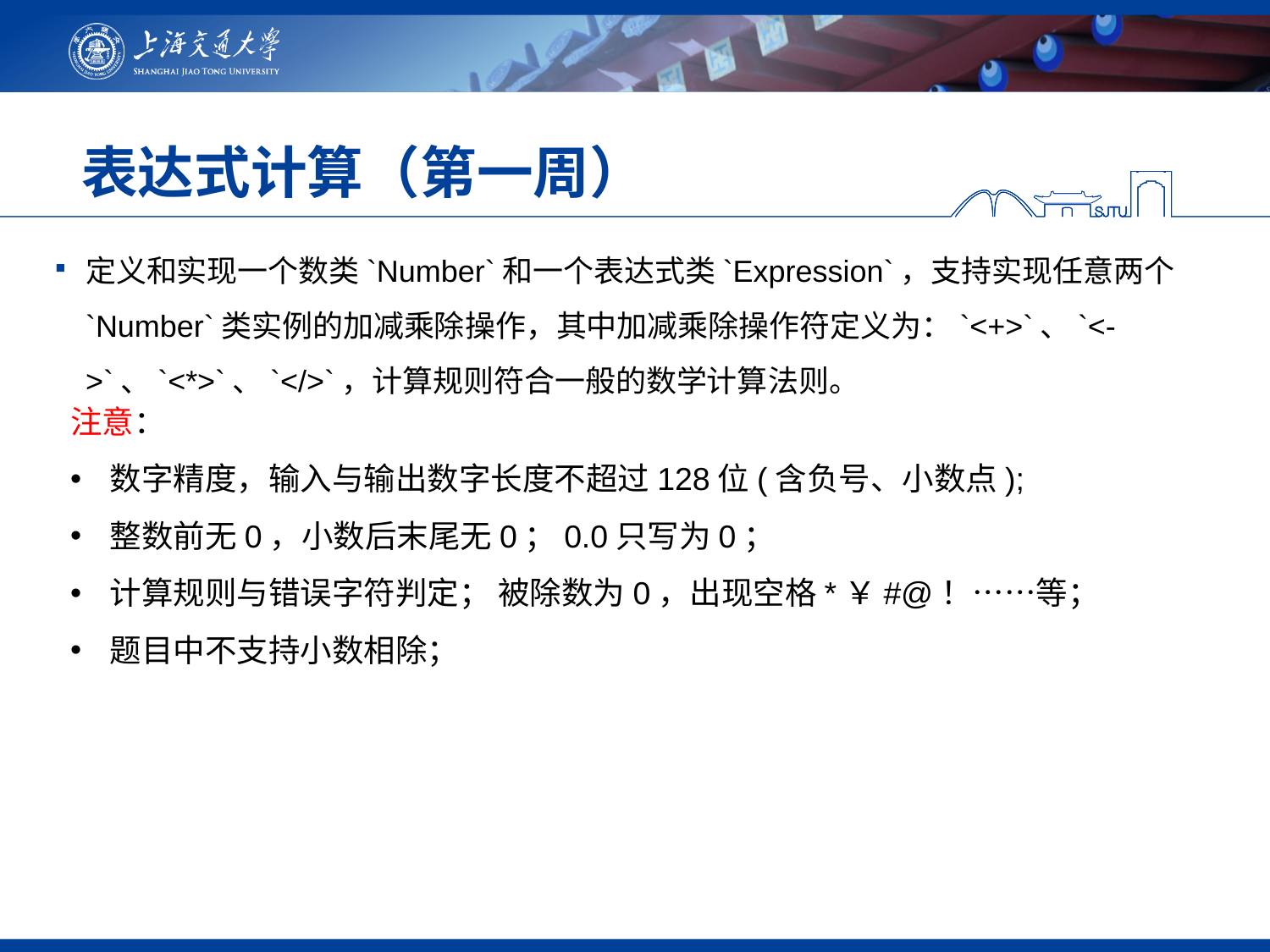

# 表达式计算（第一周）
定义和实现一个数类`Number`和一个表达式类`Expression`，支持实现任意两个`Number`类实例的加减乘除操作，其中加减乘除操作符定义为：`<+>`、`<->`、`<*>`、`</>`，计算规则符合一般的数学计算法则。

注意：
数字精度，输入与输出数字长度不超过128位(含负号、小数点);
整数前无0，小数后末尾无0；0.0只写为0；
计算规则与错误字符判定； 被除数为0，出现空格*￥#@！……等；
题目中不支持小数相除；